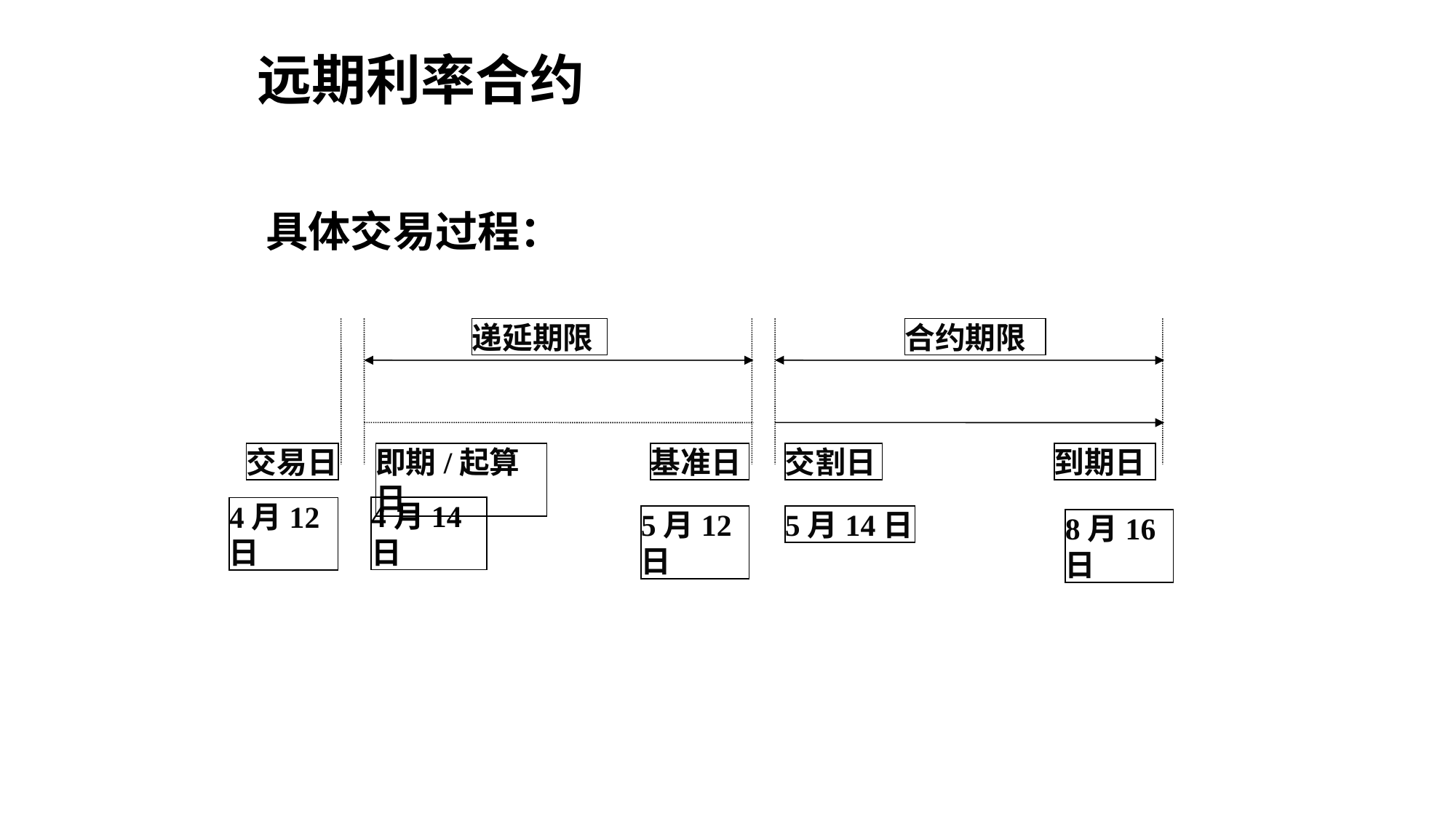

远期利率合约
# 具体交易过程：

递延期限
合约期限

交易日
即期/起算日
基准日
交割日
到期日
4月14日
4月12日
5月12日
5月14日
8月16日